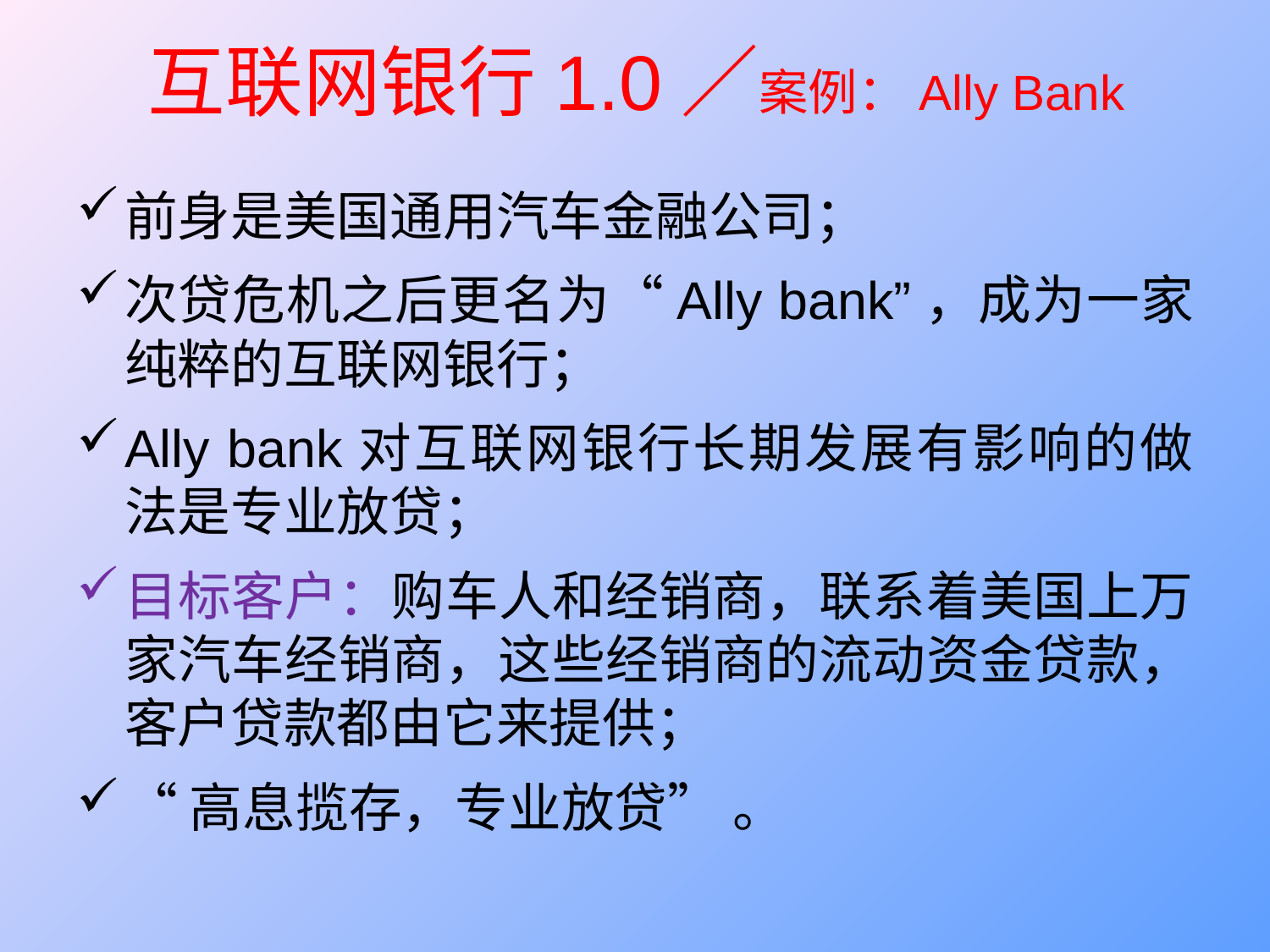

# 互联网银行1.0／案例：Ally Bank
前身是美国通用汽车金融公司；
次贷危机之后更名为“Ally bank”，成为一家纯粹的互联网银行；
Ally bank对互联网银行长期发展有影响的做法是专业放贷；
目标客户：购车人和经销商，联系着美国上万家汽车经销商，这些经销商的流动资金贷款，客户贷款都由它来提供；
“高息揽存，专业放贷” 。